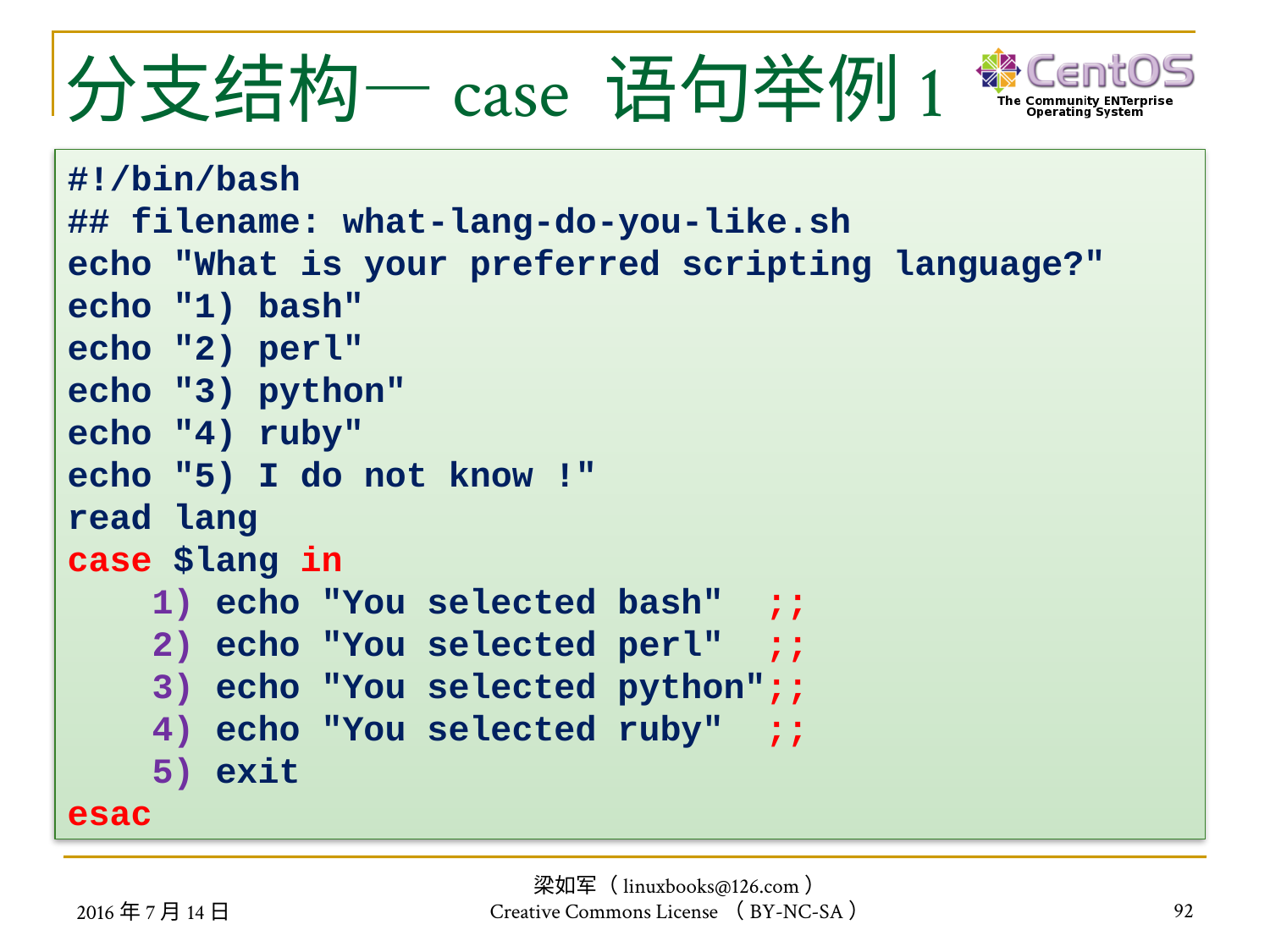

# 分支结构—case 语句举例1
#!/bin/bash
## filename: what-lang-do-you-like.sh
echo "What is your preferred scripting language?"
echo "1) bash"
echo "2) perl"
echo "3) python"
echo "4) ruby"
echo "5) I do not know !"
read lang
case $lang in
    1) echo "You selected bash"  ;;
    2) echo "You selected perl"  ;;
    3) echo "You selected python";;
    4) echo "You selected ruby"  ;;
    5) exit
esac
梁如军（linuxbooks@126.com）
Creative Commons License（BY-NC-SA）
2016年7月14日
92